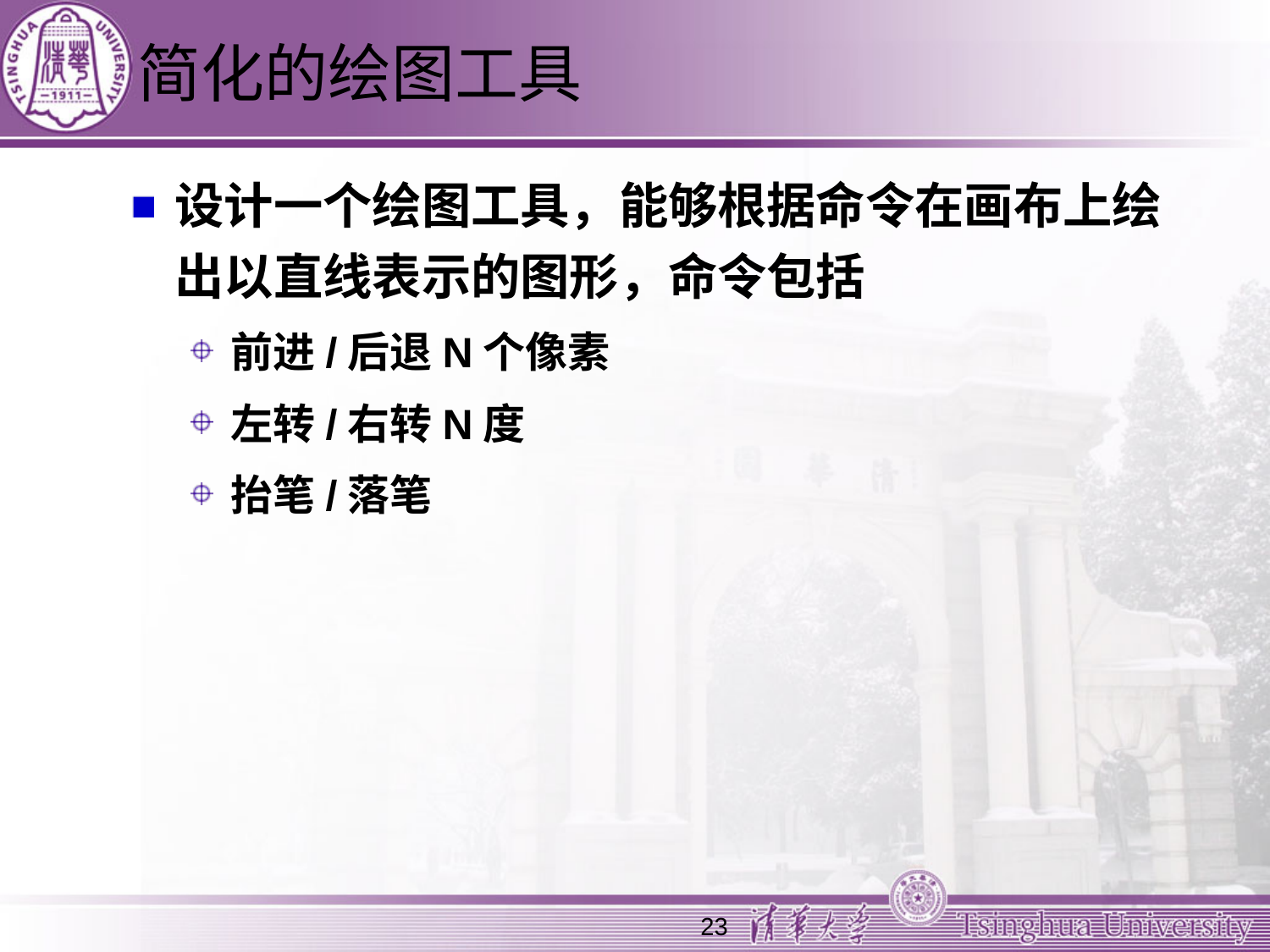

# 简化的绘图工具
设计一个绘图工具，能够根据命令在画布上绘出以直线表示的图形，命令包括
前进/后退N个像素
左转/右转N度
抬笔/落笔
23